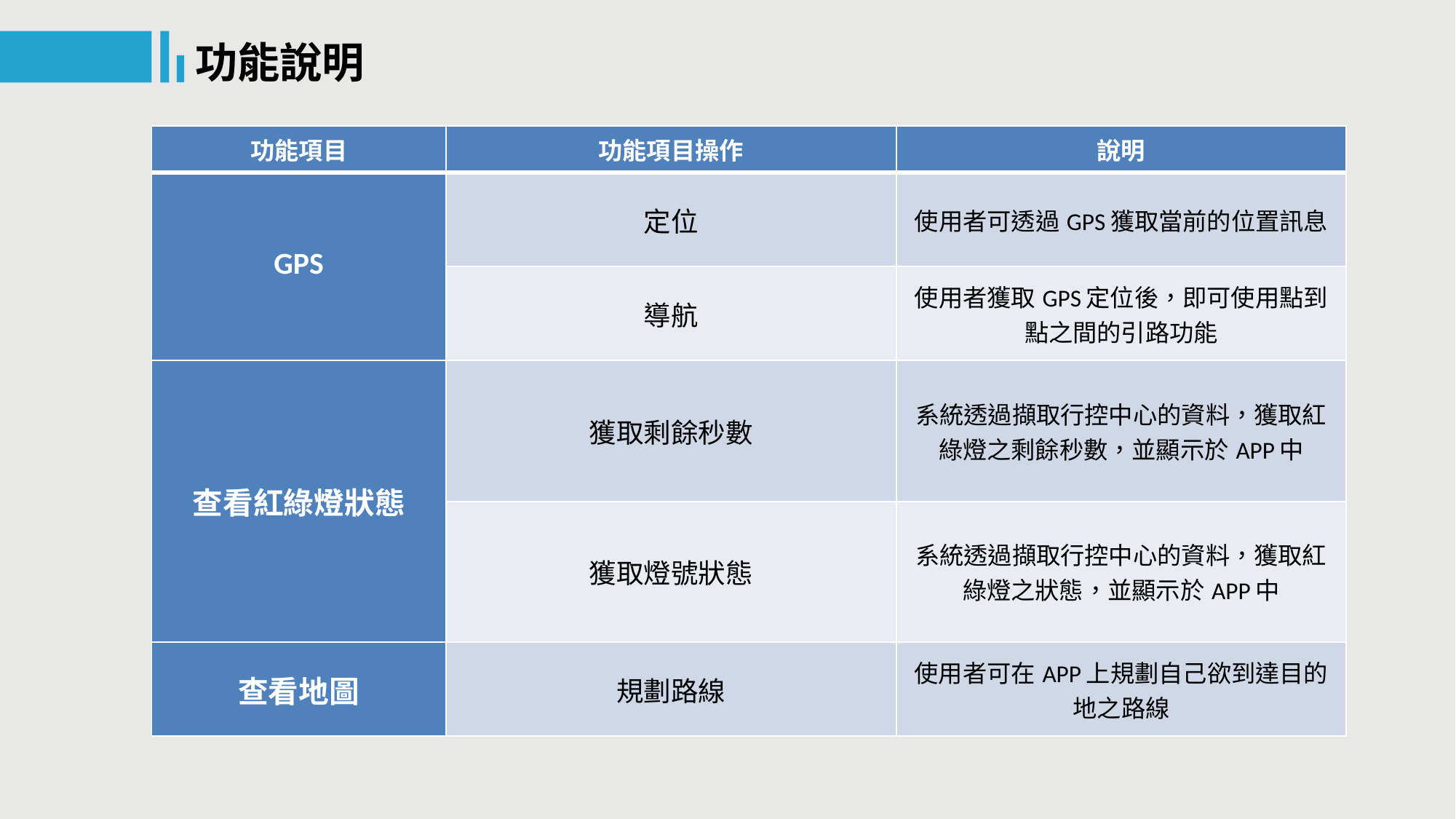

功能說明

| 功能項目 | 功能項目操作 | 說明 |
| --- | --- | --- |
| GPS | 定位 | 使用者可透過GPS獲取當前的位置訊息 |
|  | 導航 | 使用者獲取GPS定位後，即可使用點到點之間的引路功能 |
| 查看紅綠燈狀態 | 獲取剩餘秒數 | 系統透過擷取行控中心的資料，獲取紅綠燈之剩餘秒數，並顯示於APP中 |
|  | 獲取燈號狀態 | 系統透過擷取行控中心的資料，獲取紅綠燈之狀態，並顯示於APP中 |
| 查看地圖 | 規劃路線 | 使用者可在APP上規劃自己欲到達目的地之路線 |